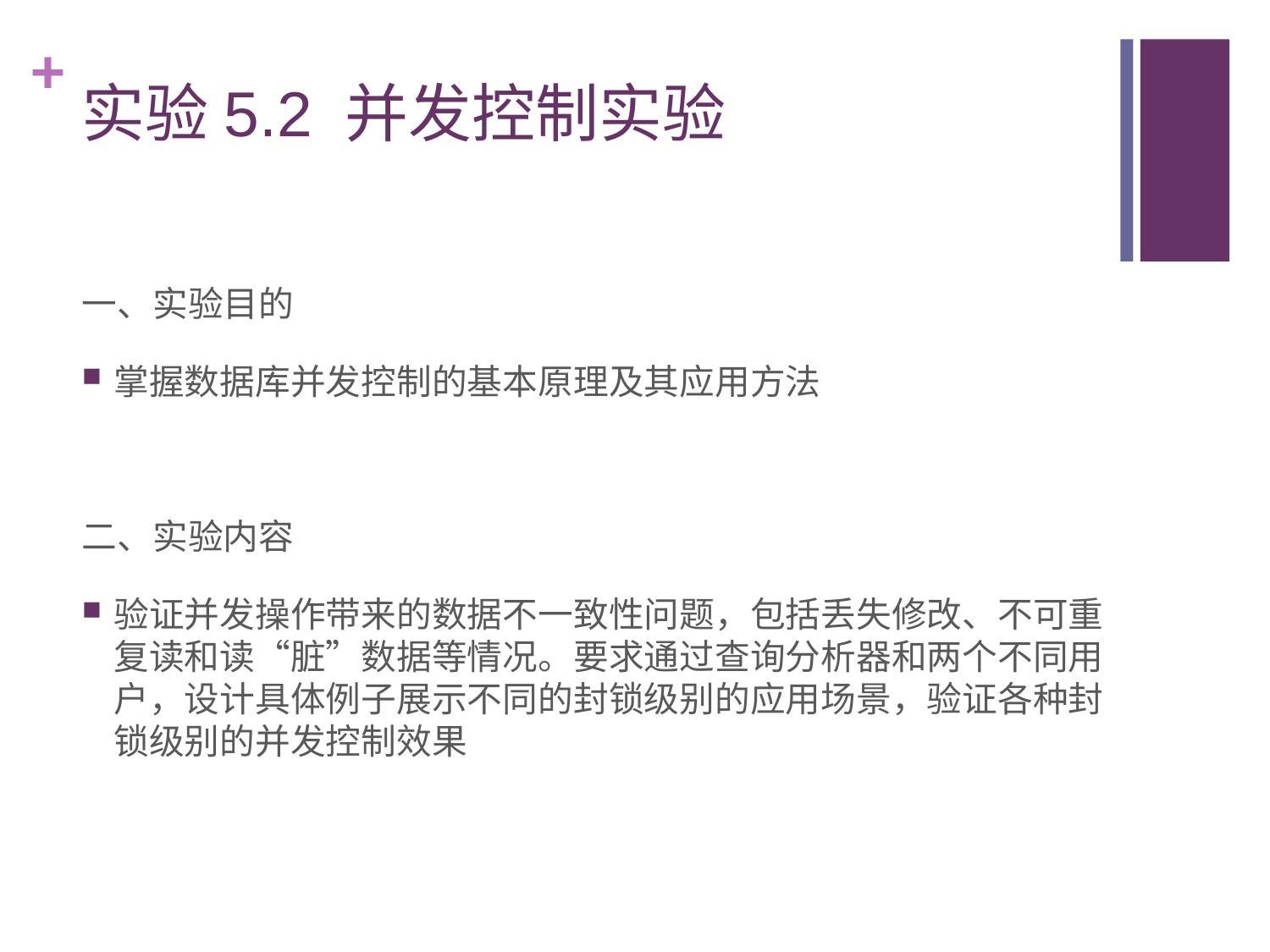

# 实验5.2 并发控制实验
一、实验目的
掌握数据库并发控制的基本原理及其应用方法

二、实验内容
验证并发操作带来的数据不一致性问题，包括丢失修改、不可重复读和读“脏”数据等情况。要求通过查询分析器和两个不同用户，设计具体例子展示不同的封锁级别的应用场景，验证各种封锁级别的并发控制效果